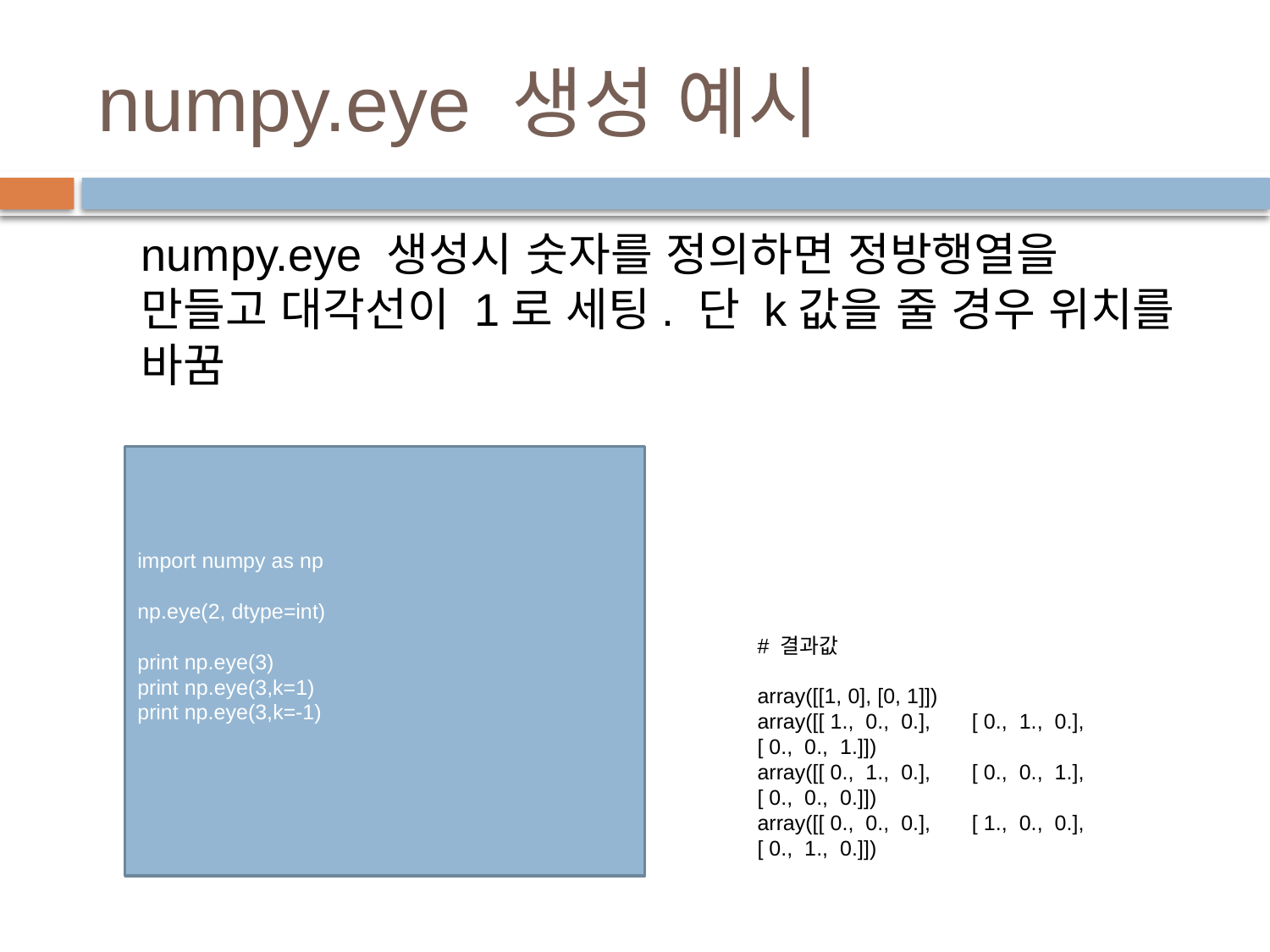

# numpy.eye 생성 예시
numpy.eye 생성시 숫자를 정의하면 정방행열을 만들고 대각선이 1로 세팅. 단 k값을 줄 경우 위치를 바꿈
import numpy as np

np.eye(2, dtype=int)

print np.eye(3)
print np.eye(3,k=1)
print np.eye(3,k=-1)

# 결과값
array([[1, 0], [0, 1]])
array([[ 1.,  0.,  0.],       [ 0.,  1.,  0.],       [ 0.,  0.,  1.]])
array([[ 0.,  1.,  0.],       [ 0.,  0.,  1.],       [ 0.,  0.,  0.]])
array([[ 0.,  0.,  0.],       [ 1.,  0.,  0.],       [ 0.,  1.,  0.]])